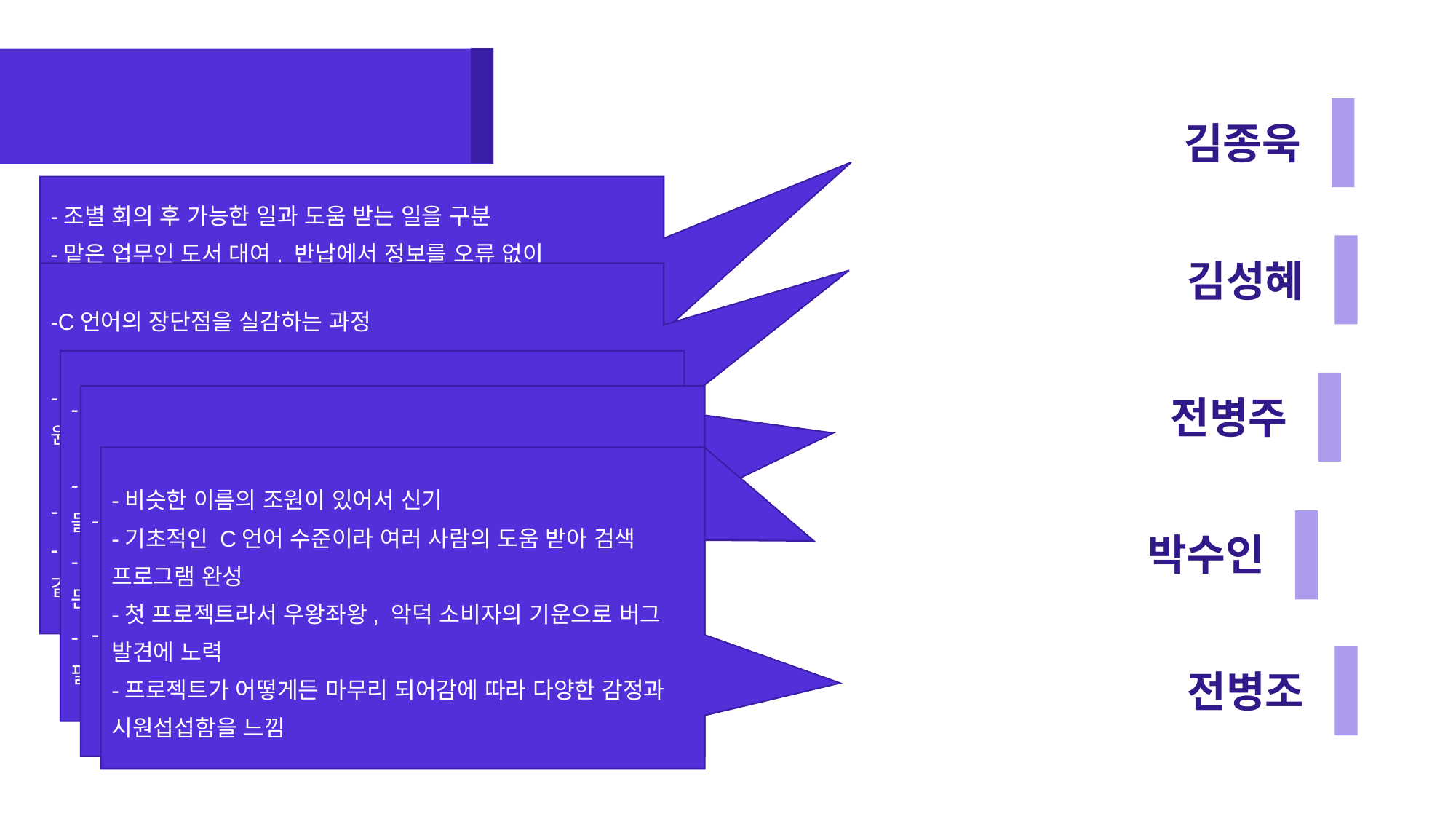

05 자체 평가 의견

김종욱

-조별 회의 후 가능한 일과 도움 받는 일을 구분
-맡은 업무인 도서 대여, 반납에서 정보를 오류 없이
 수정하는 것에 대해 어려움을 느낌
-구조체에 대한 이해 부족으로 코드 구현이 어려웠으나 많
 은 도움을 받아 디버깅 실행
-대여, 반납의 기본적인 기능은 수월히 완성했지만,
 예상치 못한 오류의 발견으로 설계의 중요성을 느낌
-수업에서 배운 것으로 미비점을 보완하는 것에
 대한 고민의 연속

-조별 회의 후 가능한 일과 도움 받는 일 구분.

-맡은 업무인 도서 대여, 반납에서 정보를 오류
 없이 수정하는 것의 어려움을 느낌.

-구조체에 대한 이해 부족으로 코드 구현이
 어려웠음.

-많은 도움을 받아 디버깅 실행.

-대여, 반납 기본적인 기능은 수월히 완성했지
 만, 예상치 못한 오류의 발견으로 설계의 중요
 성을 느낌.

-수업에서 배운 것으로 미비점 보완하는 것에
 대한 고민의 연속.

김성혜

-C언어의 장단점을 실감하는 과정

-無에서 有로, 직접 만든 프로그램의 작동이 신기했으며 조 원들의 열정에 긍정적 기운을 받음

-협업 시, 모든 조원의 효율적인 시간 사용이 어려움
-앞으로의 프로그램 데이터 베이스 작성에도 시간이 소요될 것 같아 아쉬움

-전체 개요도 작성 후, 큰 틀에서 세부 사항으로 프로그래밍
 해야겠다고 느낌
-수정 기능에서 메인 메뉴로 돌아가는 것이 아닌 각 메뉴로 돌아가는 기능의 보완 필요하다고 생각
-개요도를 작성하고 시작했다면 수정 메뉴를 처음부터 while문으로 작성했을 것이라 아쉬움
-프로그램의 부족한 점을 찾기 위해서는 다양한 사람의 관점이 필요하다고 느낌

전병주
-파일 읽기 후 구조체 정보를 수정, 활용하여 파일 제어의
 능력 상승

-습관적인 하드 코딩에 대한 아쉬움
-비슷한 이름의 조원이 있어서 신기
-기초적인 C언어 수준이라 여러 사람의 도움 받아 검색 프로그램 완성
-첫 프로젝트라서 우왕좌왕, 악덕 소비자의 기운으로 버그 발견에 노력
-프로젝트가 어떻게든 마무리 되어감에 따라 다양한 감정과 시원섭섭함을 느낌

박수인

전병조